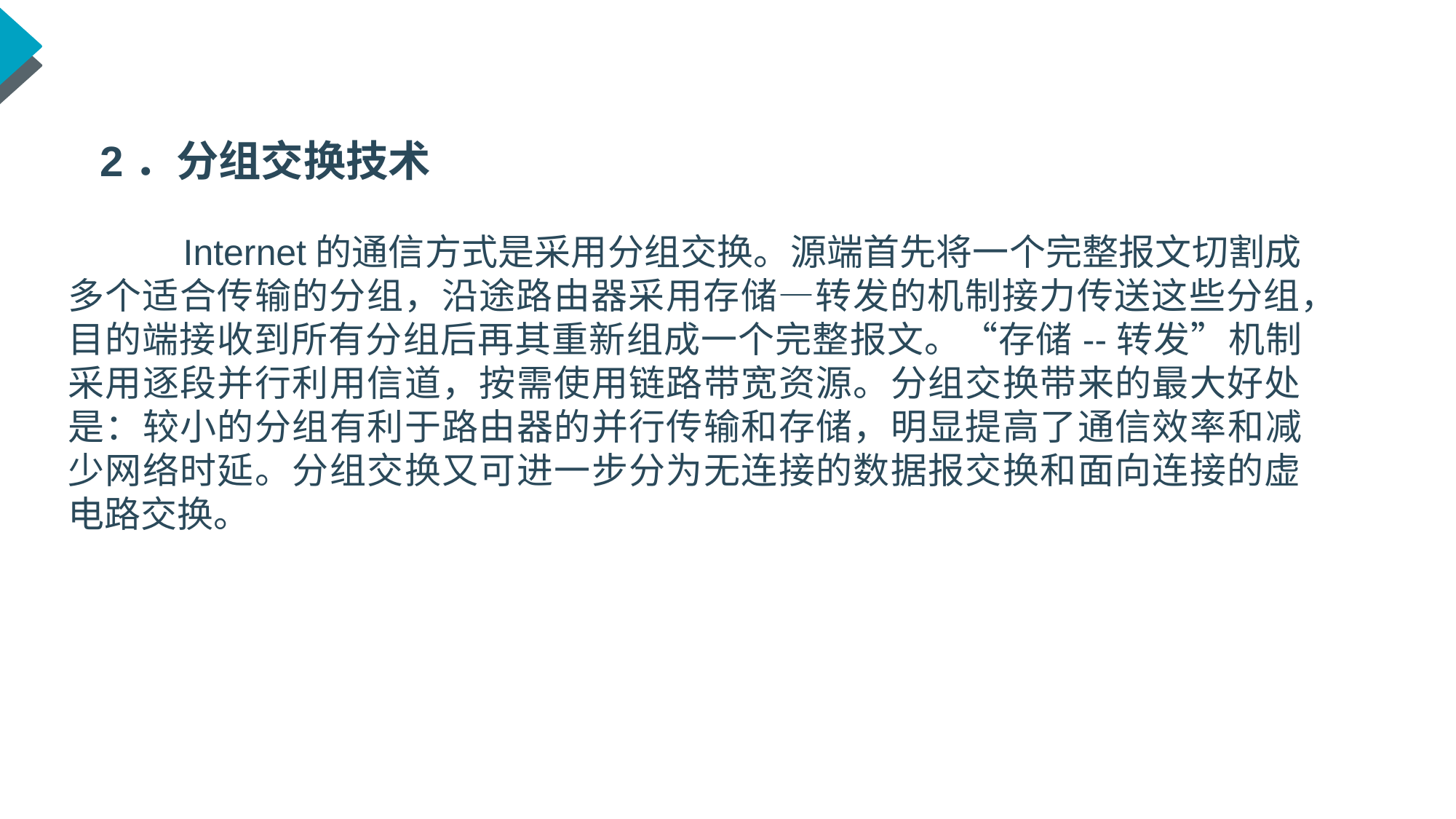

2．分组交换技术

        Internet的通信方式是采用分组交换。源端首先将一个完整报文切割成多个适合传输的分组，沿途路由器采用存储—转发的机制接力传送这些分组，目的端接收到所有分组后再其重新组成一个完整报文。“存储--转发”机制采用逐段并行利用信道，按需使用链路带宽资源。分组交换带来的最大好处是：较小的分组有利于路由器的并行传输和存储，明显提高了通信效率和减少网络时延。分组交换又可进一步分为无连接的数据报交换和面向连接的虚电路交换。